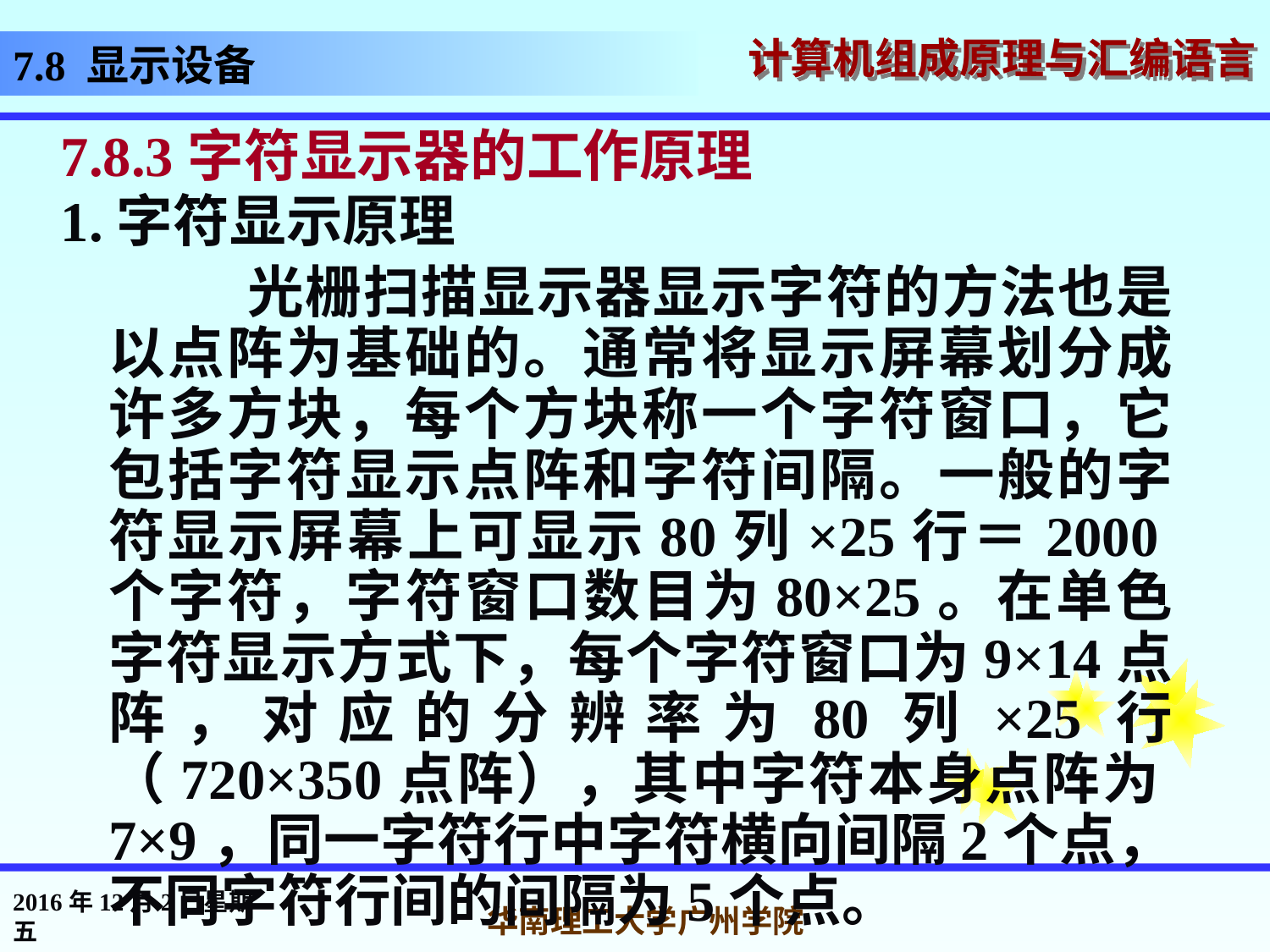

# 7.8 显示设备
7.8.3字符显示器的工作原理
1.字符显示原理
            光栅扫描显示器显示字符的方法也是以点阵为基础的。通常将显示屏幕划分成许多方块，每个方块称一个字符窗口，它包括字符显示点阵和字符间隔。一般的字符显示屏幕上可显示80列×25行＝2000个字符，字符窗口数目为80×25。在单色字符显示方式下，每个字符窗口为9×14点阵，对应的分辨率为80列×25行（720×350点阵），其中字符本身点阵为7×9，同一字符行中字符横向间隔2个点，不同字符行间的间隔为5个点。
2016年12月2日星期五
华南理工大学广州学院